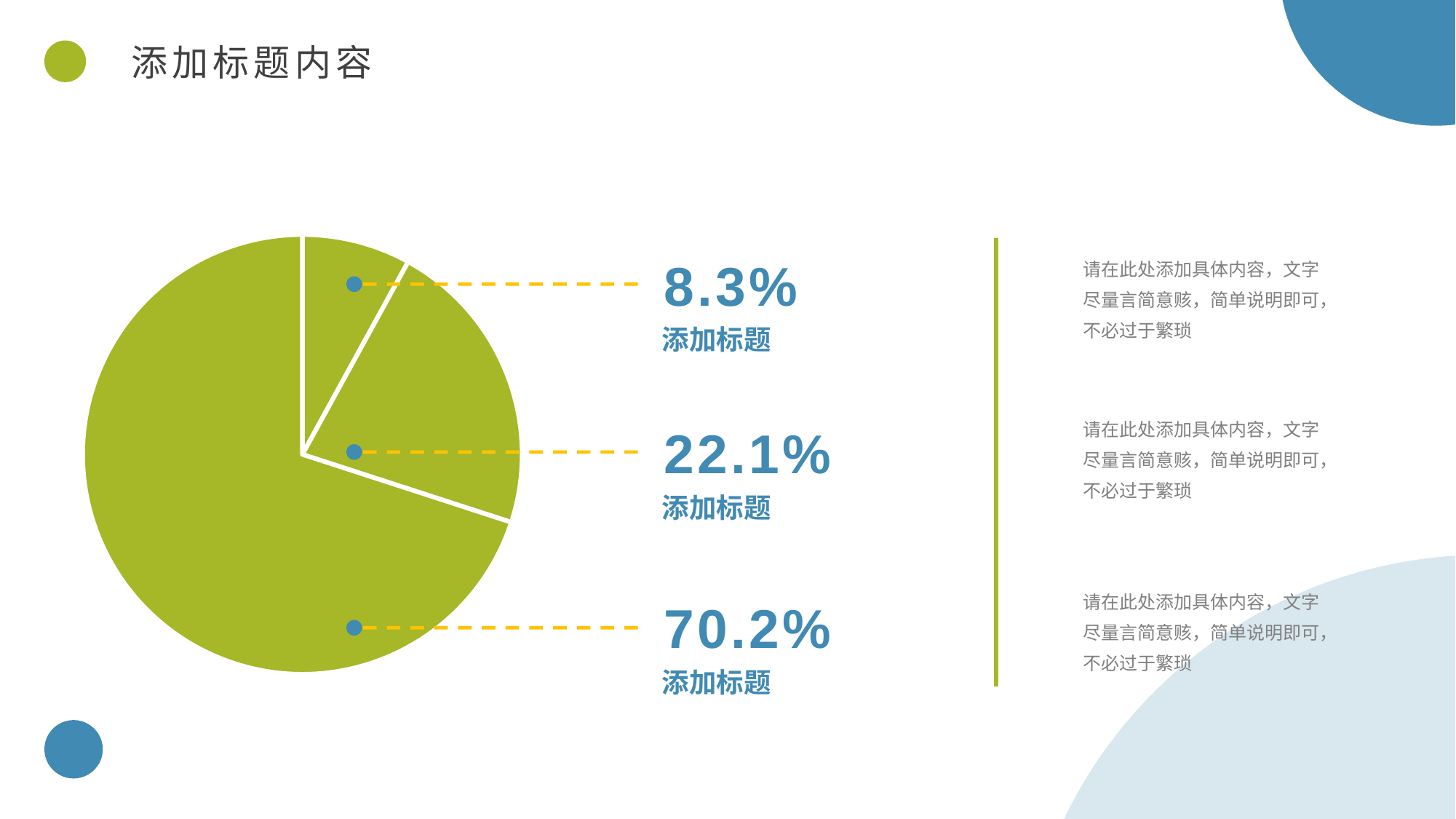

添加标题内容

### Chart

| Category | Sales |
|---|---|
| 1st Qtr | 8.0 |
| 2nd Qtr | 22.0 |
| 3rd Qtr | 70.0 |
请在此处添加具体内容，文字尽量言简意赅，简单说明即可，不必过于繁琐
8.3%

添加标题
请在此处添加具体内容，文字尽量言简意赅，简单说明即可，不必过于繁琐
22.1%

添加标题
请在此处添加具体内容，文字尽量言简意赅，简单说明即可，不必过于繁琐
70.2%

添加标题